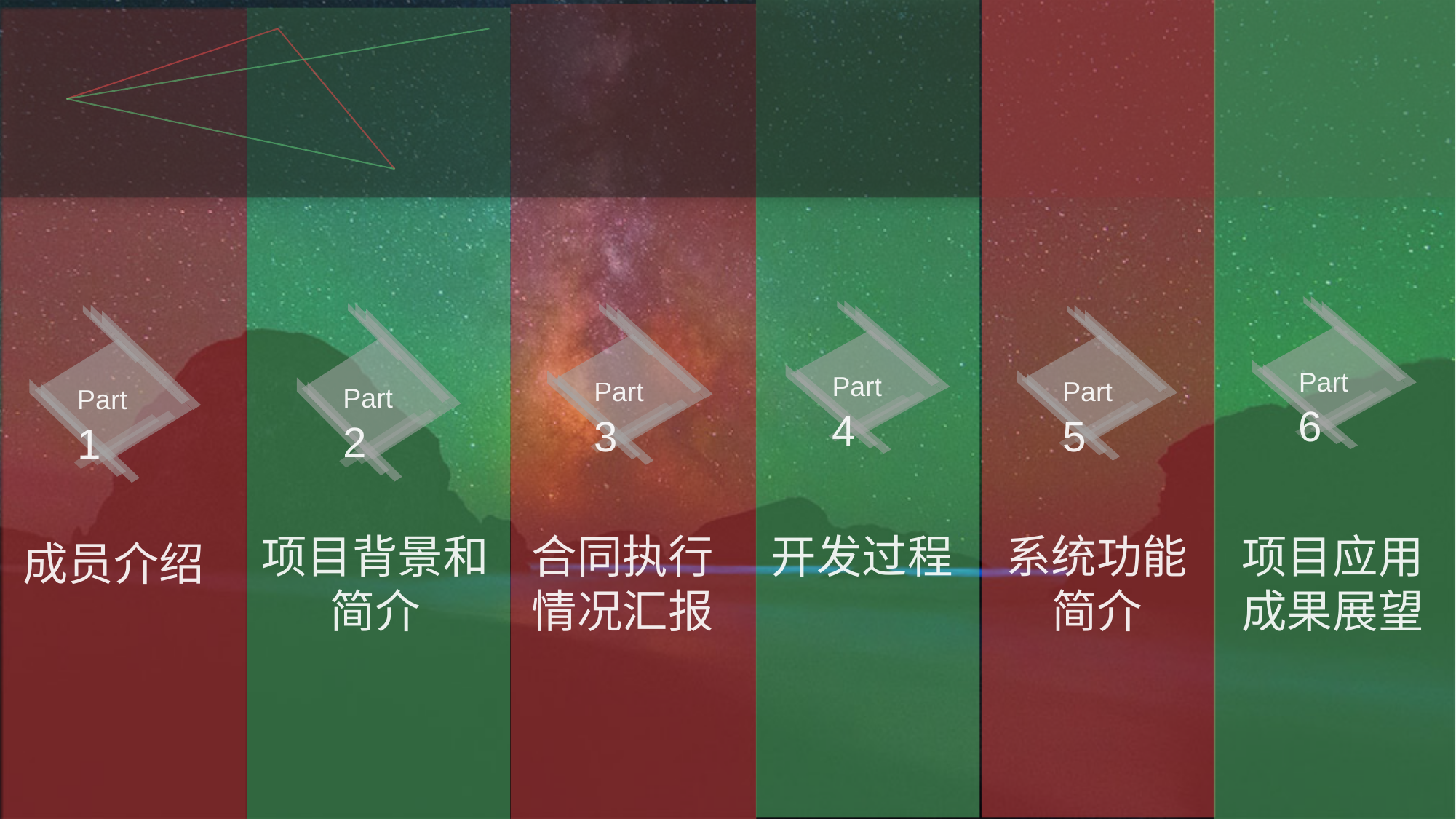

Part 6

Part 4

Part 2

Part 3

Part 1

Part 5
项目背景和简介
合同执行情况汇报
开发过程
系统功能简介
项目应用成果展望
成员介绍